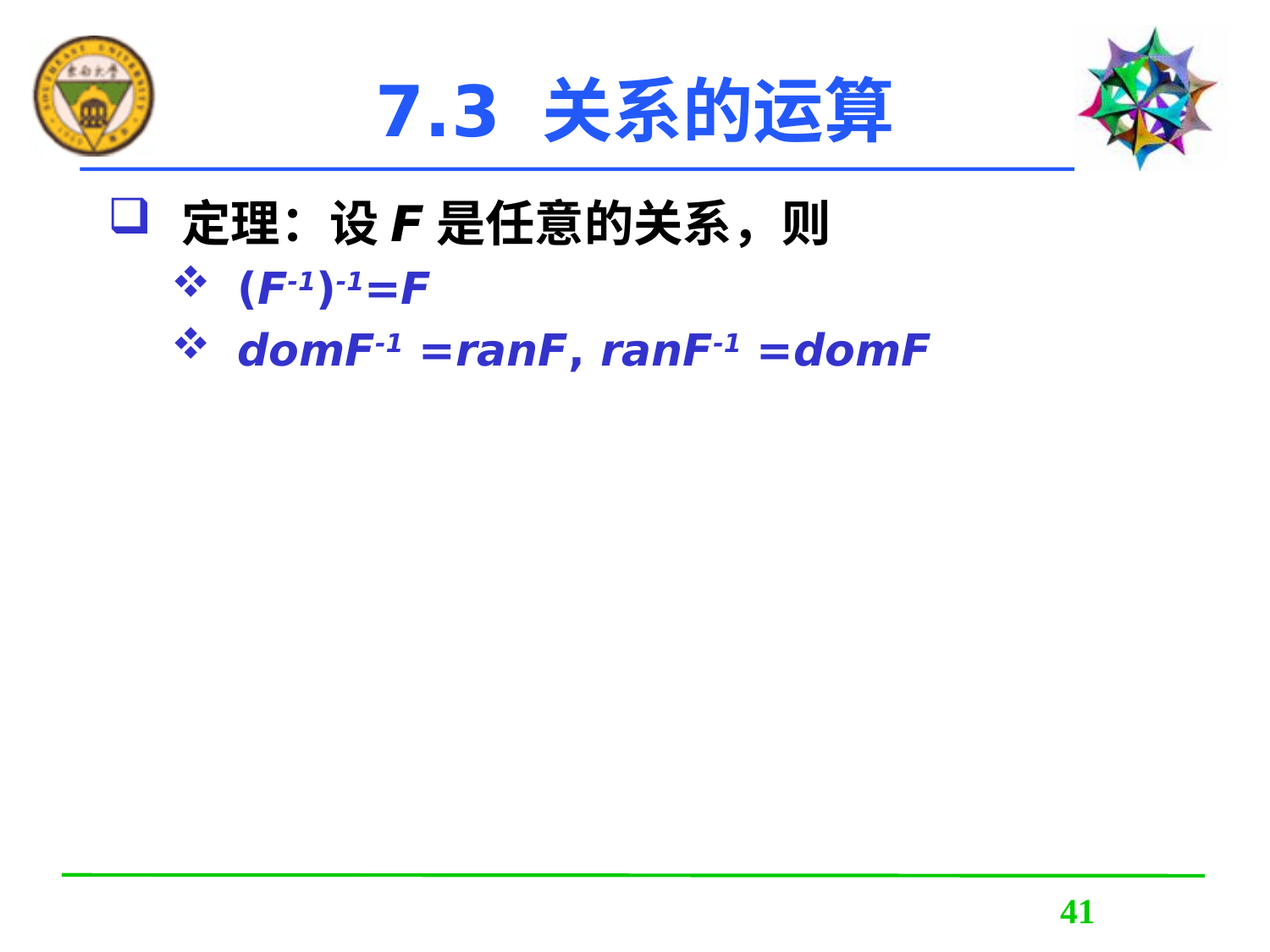

7.3 关系的运算
定理：设F是任意的关系，则
(F-1)-1=F
domF-1 =ranF, ranF-1 =domF